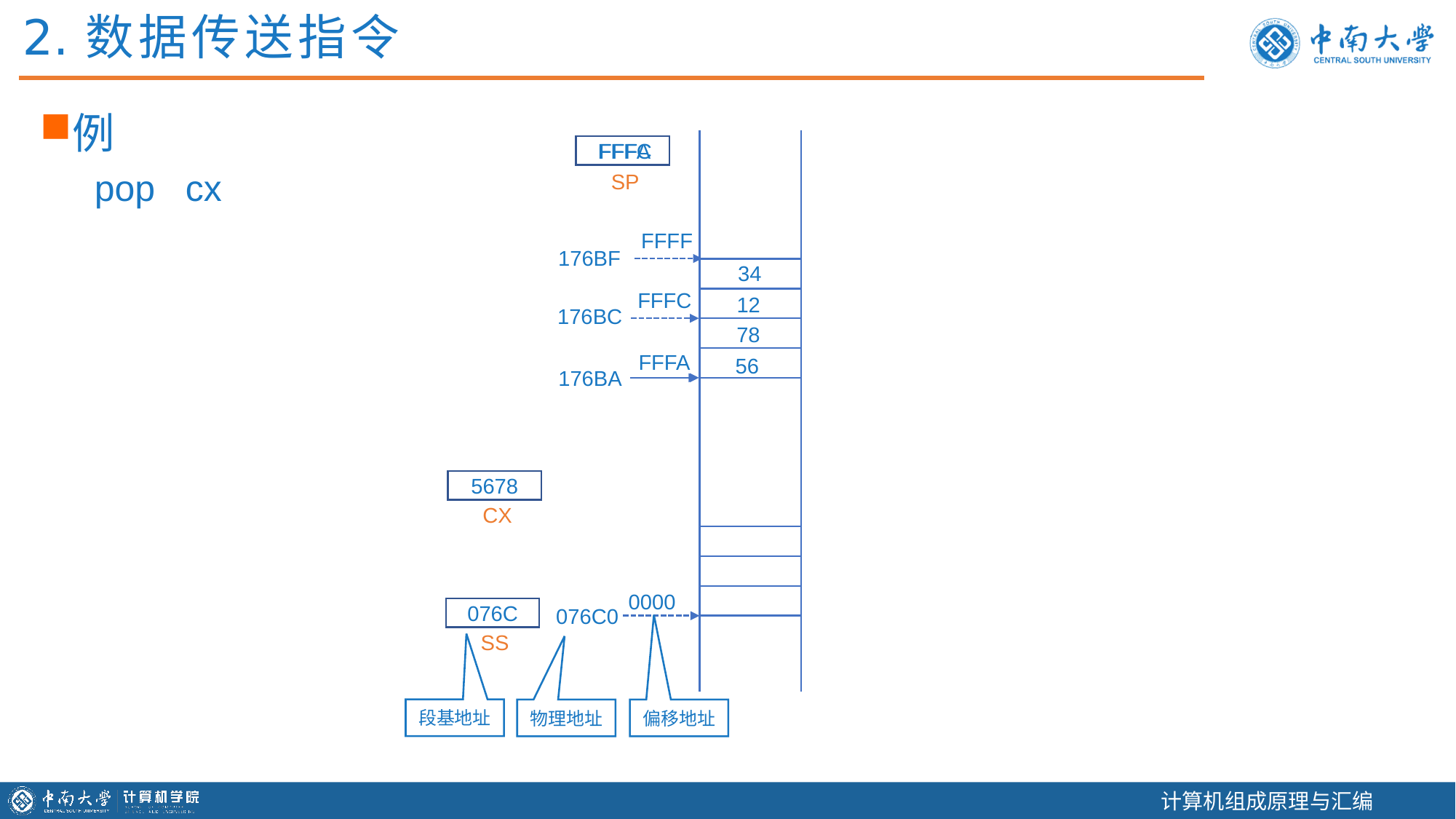

2.数据传送指令
例
pop   cx
FFFC
FFFA

SP
FFFF
176BF
34
FFFC
12
176BC
78
FFFA
56
176BA
5678

CX
0000
076C0
076C
SS
段基地址
偏移地址
物理地址
14